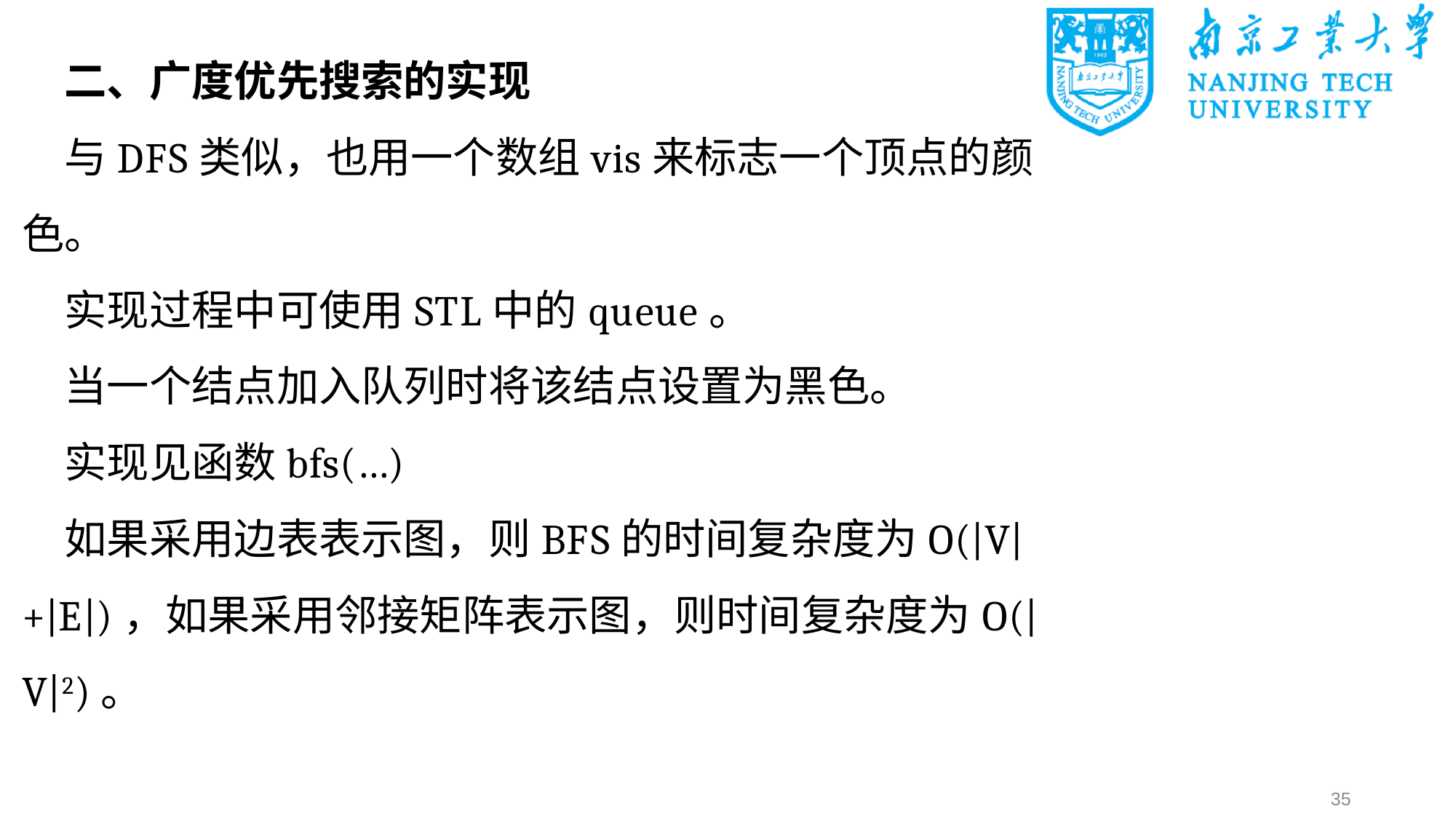

二、广度优先搜索的实现
与DFS类似，也用一个数组vis来标志一个顶点的颜色。
实现过程中可使用STL中的queue。
当一个结点加入队列时将该结点设置为黑色。
实现见函数bfs(…)
如果采用边表表示图，则BFS的时间复杂度为O(|V|+|E|)，如果采用邻接矩阵表示图，则时间复杂度为O(|V|2)。
35